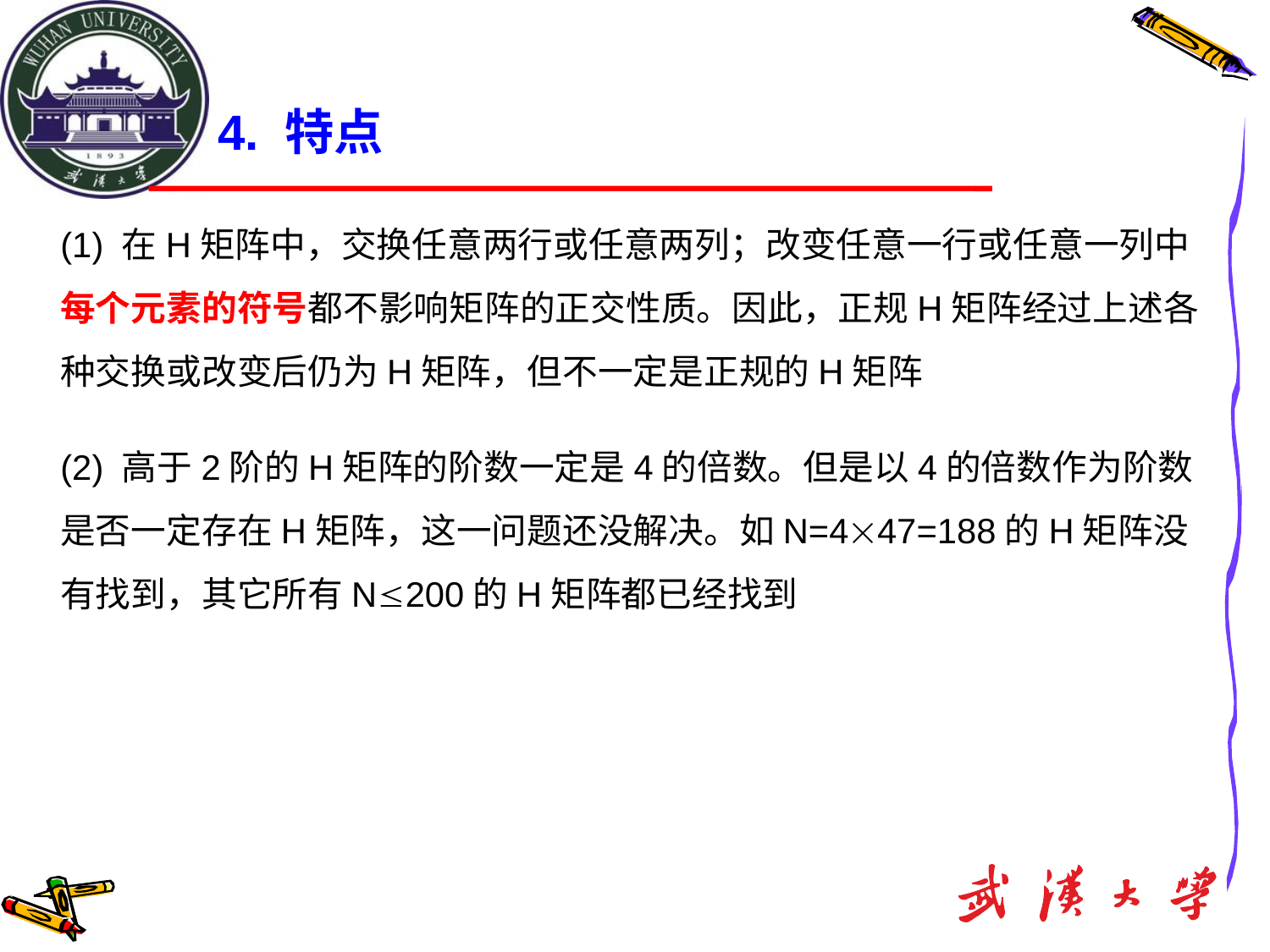

# 4. 特点
(1) 在H矩阵中，交换任意两行或任意两列；改变任意一行或任意一列中每个元素的符号都不影响矩阵的正交性质。因此，正规H矩阵经过上述各种交换或改变后仍为H矩阵，但不一定是正规的H矩阵

(2) 高于2阶的H矩阵的阶数一定是4的倍数。但是以4的倍数作为阶数是否一定存在H矩阵，这一问题还没解决。如N=4×47=188的H矩阵没有找到，其它所有N≤200的H矩阵都已经找到